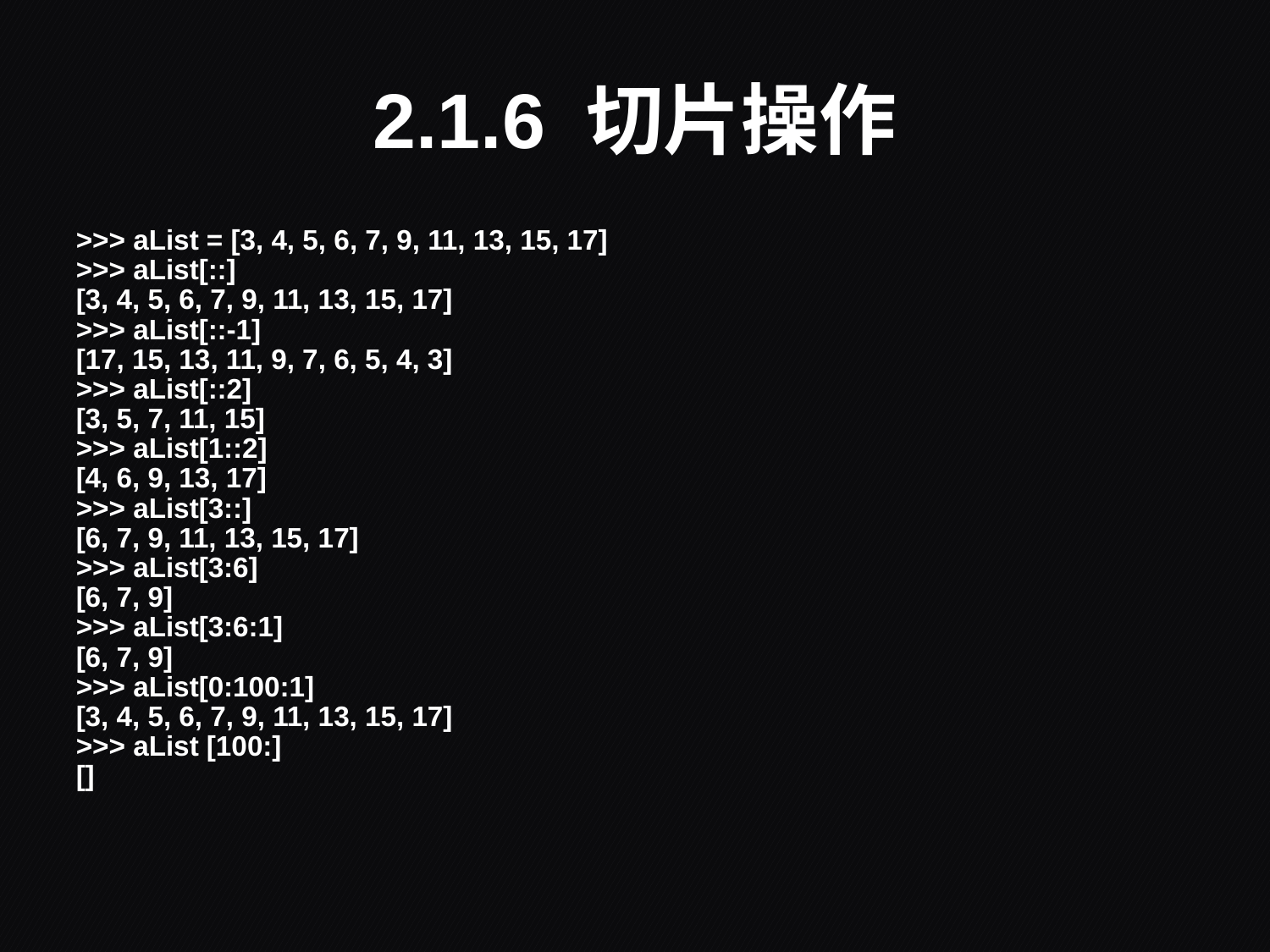

# 2.1.6 切片操作
>>> aList = [3, 4, 5, 6, 7, 9, 11, 13, 15, 17]
>>> aList[::]
[3, 4, 5, 6, 7, 9, 11, 13, 15, 17]
>>> aList[::-1]
[17, 15, 13, 11, 9, 7, 6, 5, 4, 3]
>>> aList[::2]
[3, 5, 7, 11, 15]
>>> aList[1::2]
[4, 6, 9, 13, 17]
>>> aList[3::]
[6, 7, 9, 11, 13, 15, 17]
>>> aList[3:6]
[6, 7, 9]
>>> aList[3:6:1]
[6, 7, 9]
>>> aList[0:100:1]
[3, 4, 5, 6, 7, 9, 11, 13, 15, 17]
>>> aList [100:]
[]